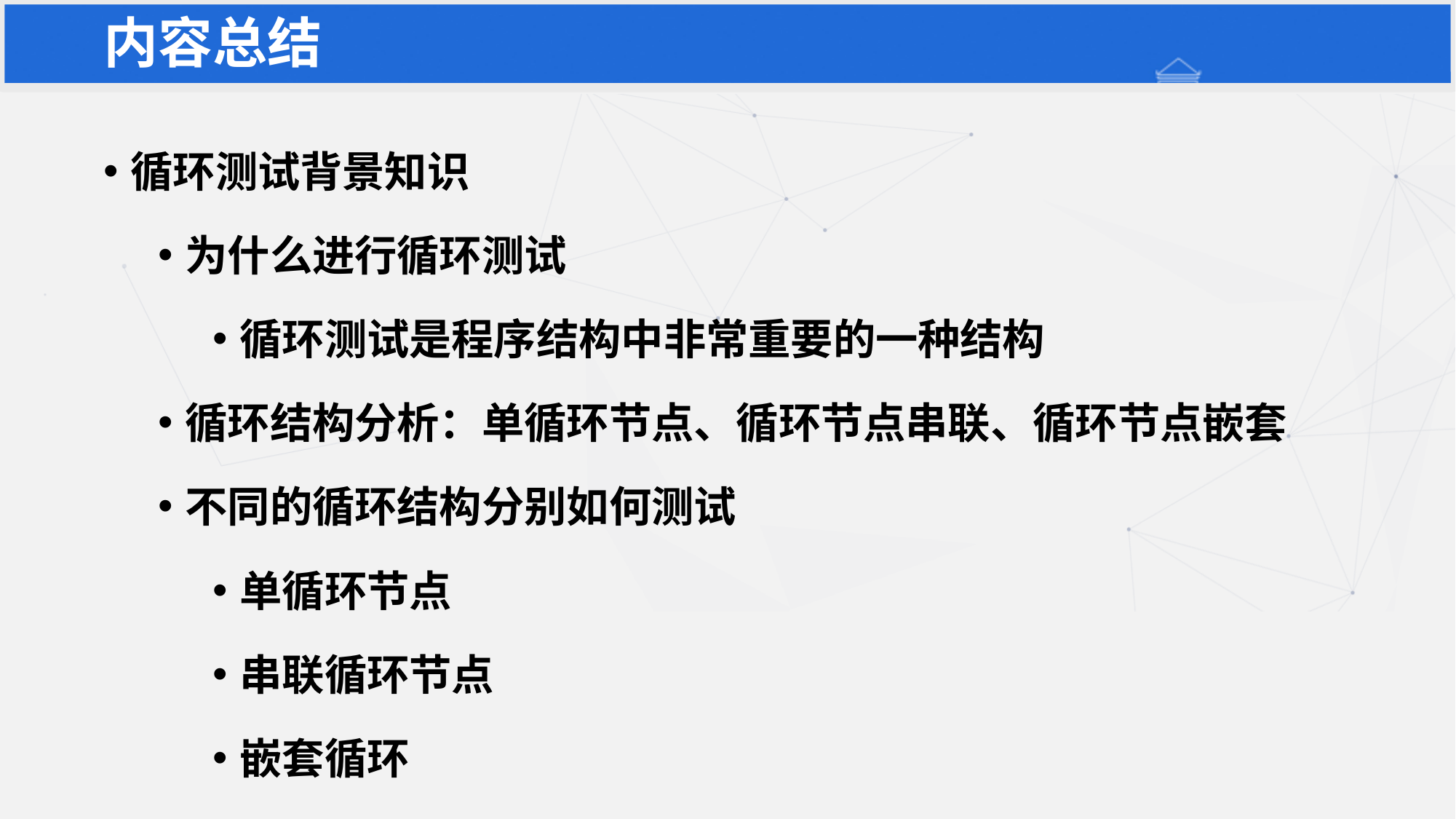

内容总结

循环测试背景知识
为什么进行循环测试
循环测试是程序结构中非常重要的一种结构
循环结构分析：单循环节点、循环节点串联、循环节点嵌套
不同的循环结构分别如何测试
单循环节点
串联循环节点
嵌套循环